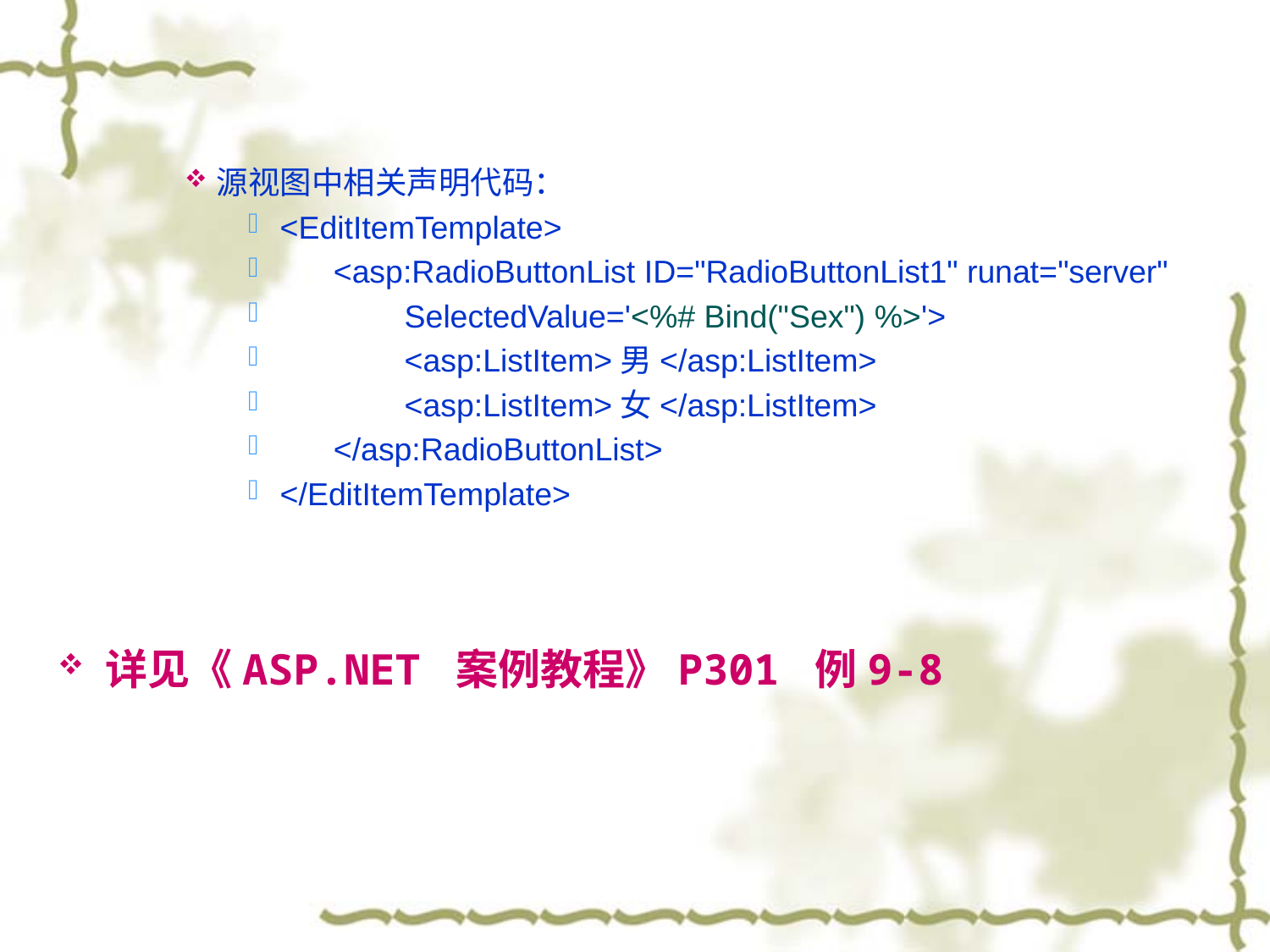

源视图中相关声明代码：
<EditItemTemplate>
      <asp:RadioButtonList ID="RadioButtonList1" runat="server"
              SelectedValue='<%# Bind("Sex") %>'>
              <asp:ListItem>男</asp:ListItem>
              <asp:ListItem>女</asp:ListItem>
      </asp:RadioButtonList>
</EditItemTemplate>

详见《ASP.NET 案例教程》P301 例9-8